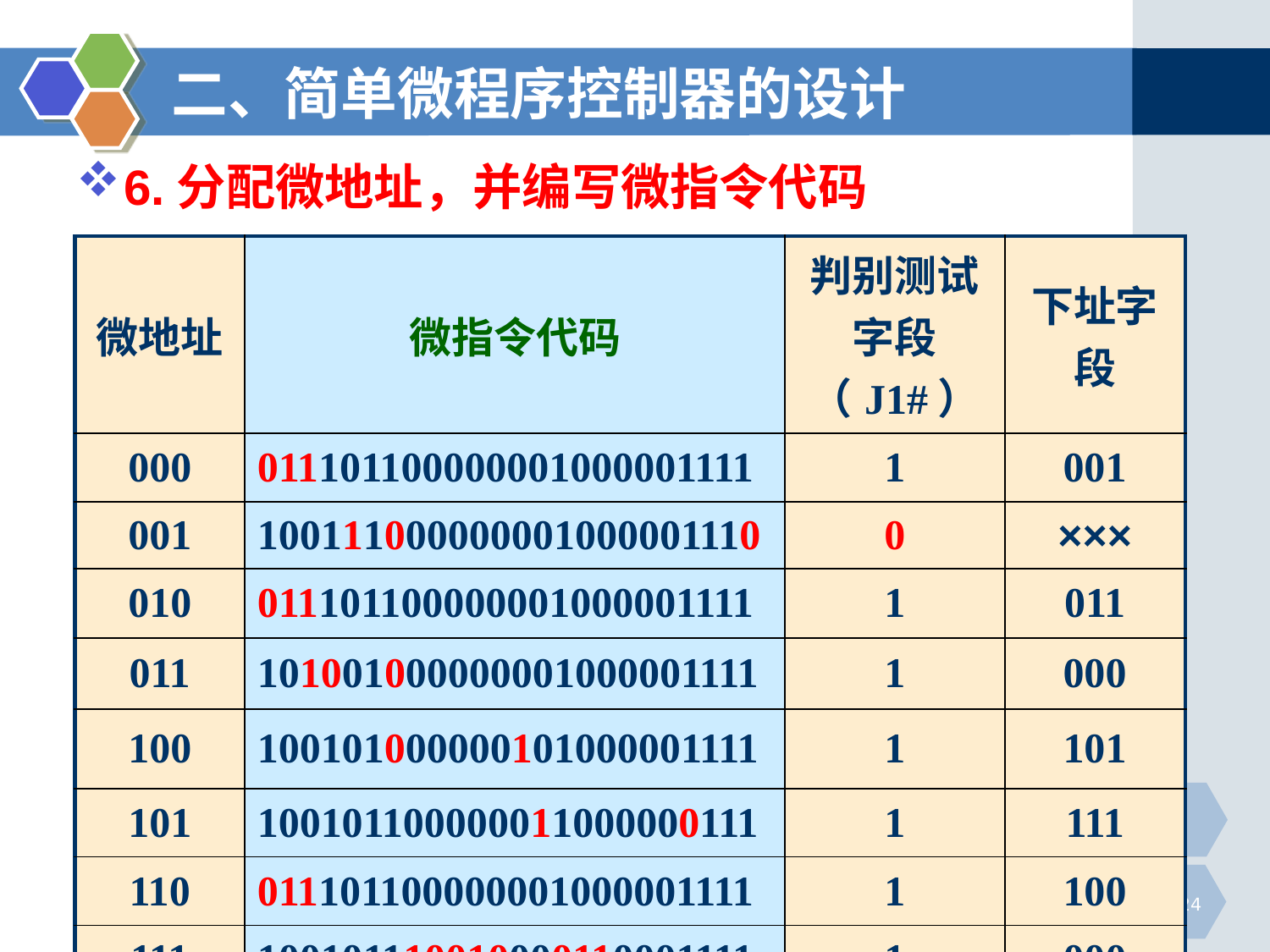

# 二、简单微程序控制器的设计
6.分配微地址，并编写微指令代码
| 微地址 | 微指令代码 | 判别测试字段（J1#） | 下址字段 |
| --- | --- | --- | --- |
| 000 | 011101100000001000001111 | 1 | 001 |
| 001 | 100111000000001000001110 | 0 | ××× |
| 010 | 011101100000001000001111 | 1 | 011 |
| 011 | 101001000000001000001111 | 1 | 000 |
| 100 | 100101000000101000001111 | 1 | 101 |
| 101 | 100101100000011000000111 | 1 | 111 |
| 110 | 011101100000001000001111 | 1 | 100 |
| 111 | 100101110010000110001111 | 1 | 000 |
24